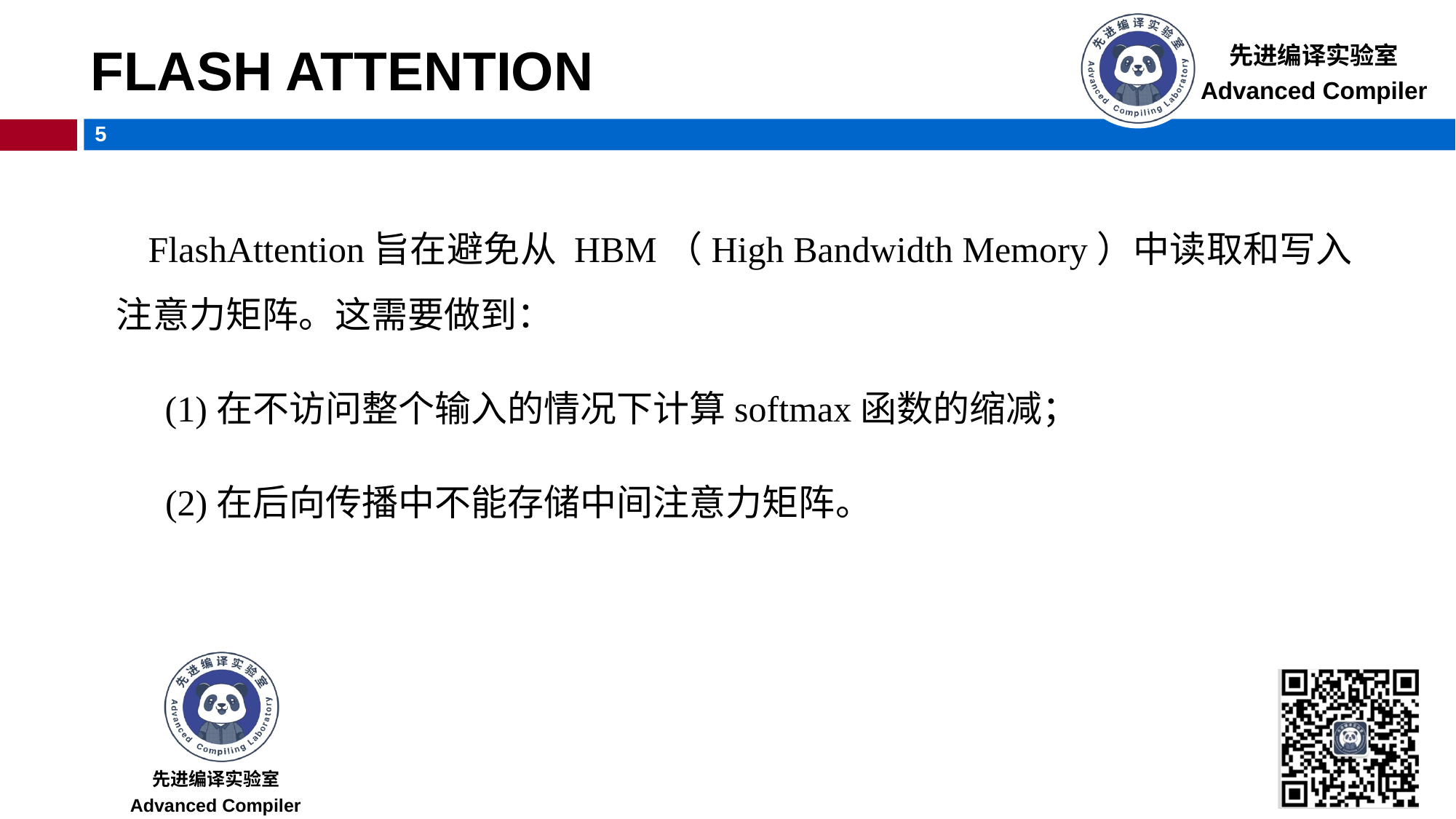

# FLASH ATTENTION
FlashAttention旨在避免从 HBM（High Bandwidth Memory）中读取和写入注意力矩阵。这需要做到：
(1)在不访问整个输入的情况下计算softmax函数的缩减；
(2)在后向传播中不能存储中间注意力矩阵。